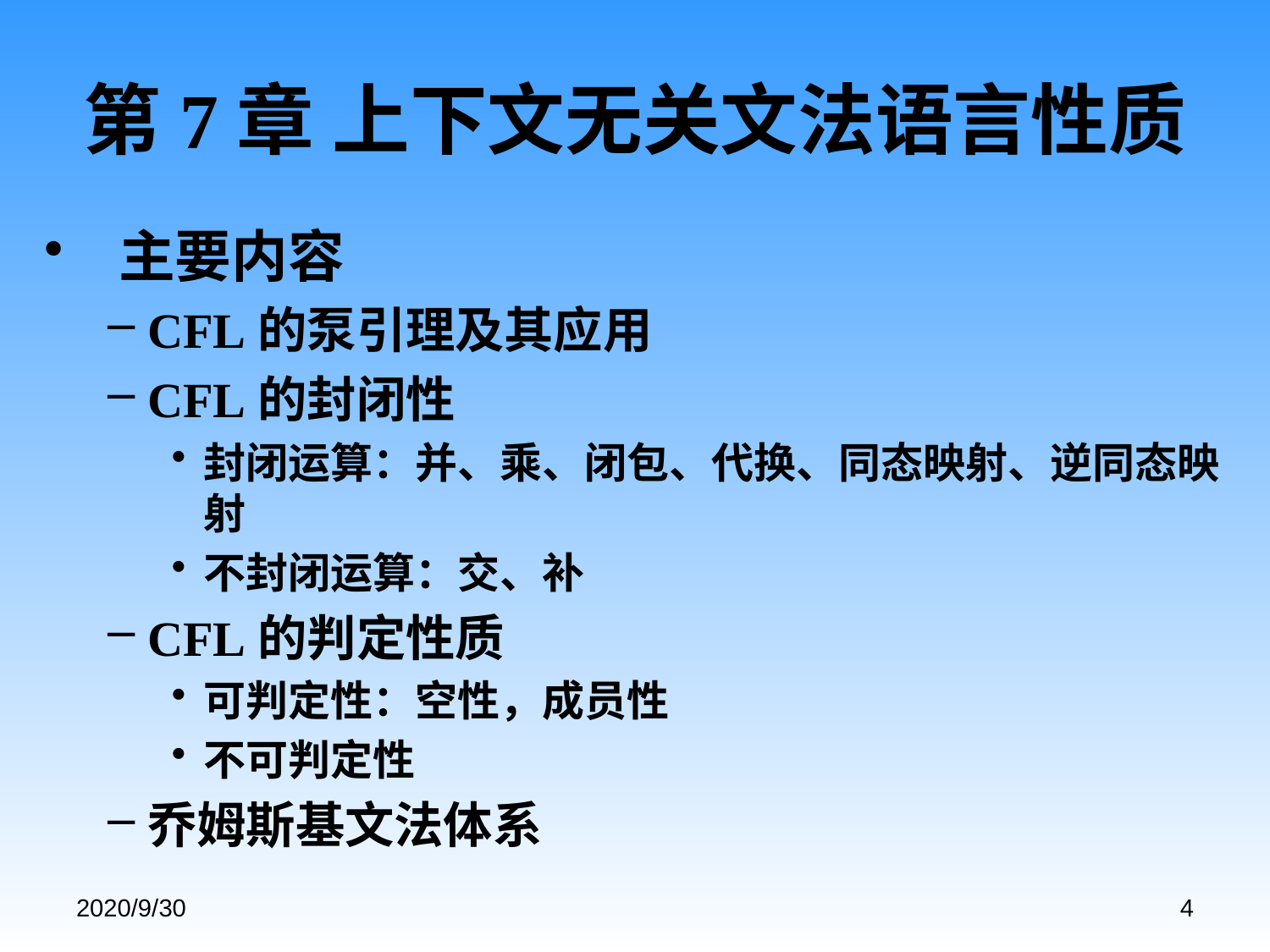

# 第7章 上下文无关文法语言性质
主要内容
CFL的泵引理及其应用
CFL的封闭性
封闭运算：并、乘、闭包、代换、同态映射、逆同态映射
不封闭运算：交、补
CFL的判定性质
可判定性：空性，成员性
不可判定性
乔姆斯基文法体系

2020/9/30
4